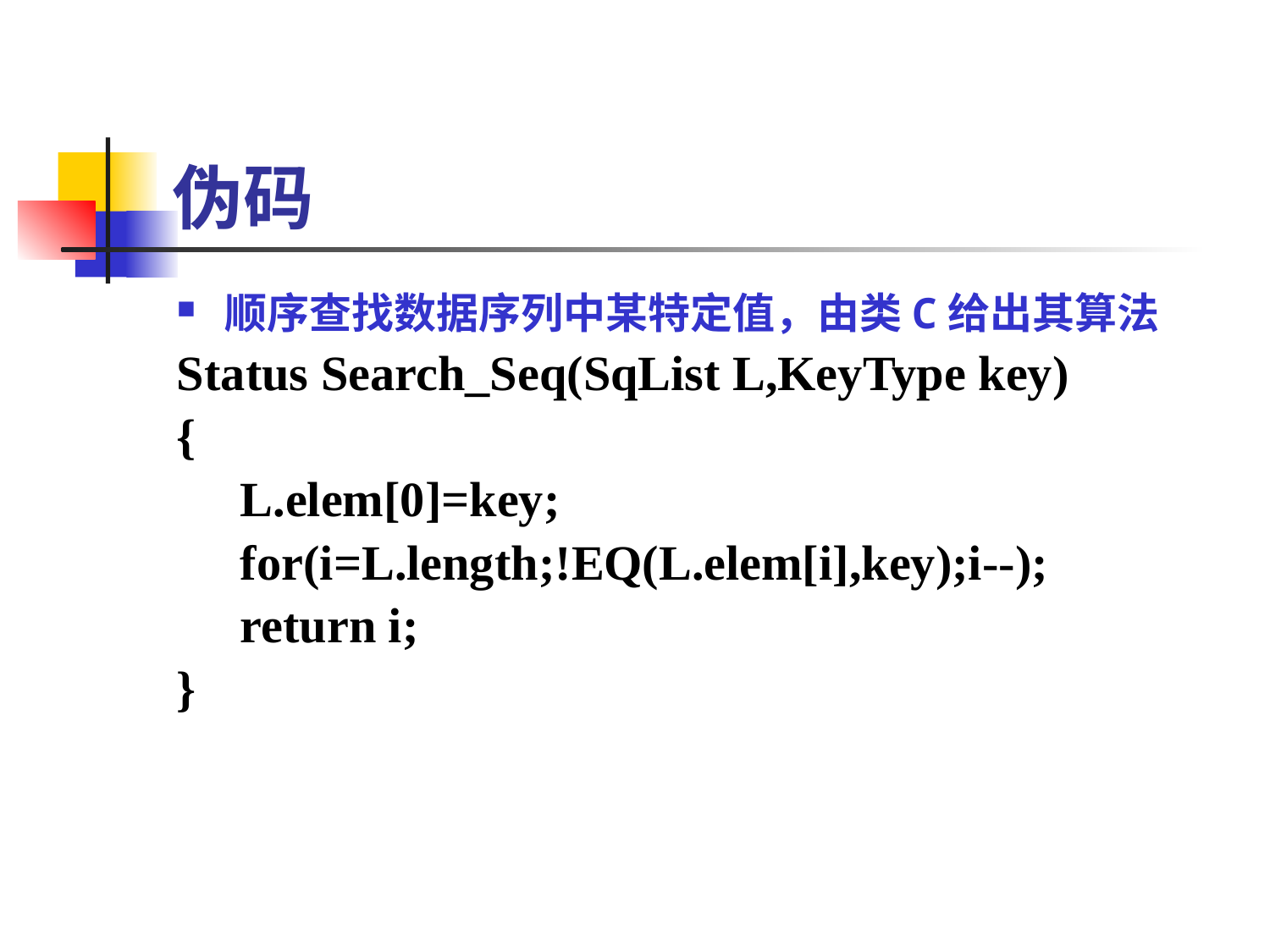

# 伪码
顺序查找数据序列中某特定值，由类C给出其算法
Status Search_Seq(SqList L,KeyType key)
{
L.elem[0]=key;
for(i=L.length;!EQ(L.elem[i],key);i--);
return i;
}